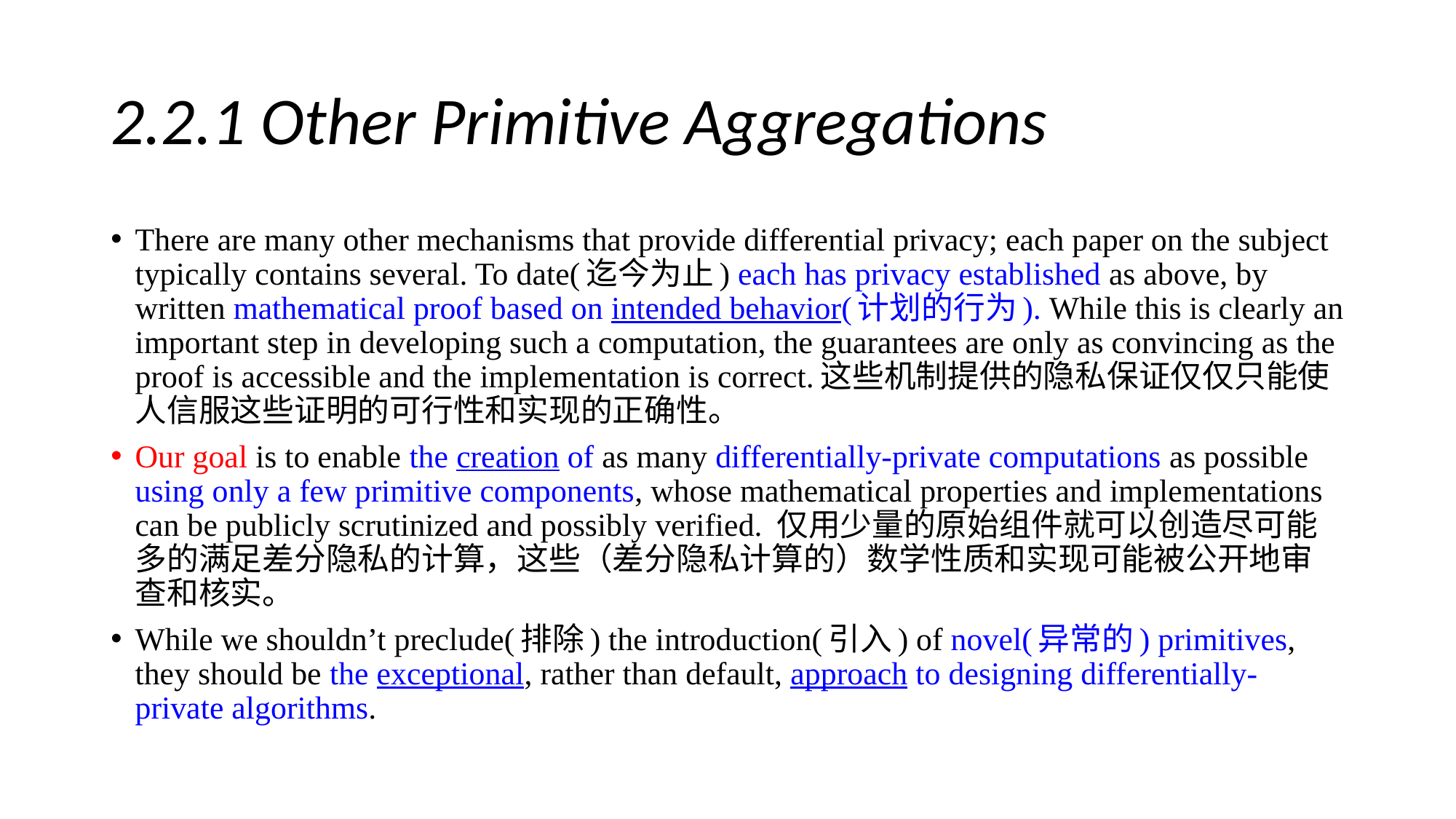

# 2.2.1 Other Primitive Aggregations
There are many other mechanisms that provide differential privacy; each paper on the subject typically contains several. To date(迄今为止) each has privacy established as above, by written mathematical proof based on intended behavior(计划的行为). While this is clearly an important step in developing such a computation, the guarantees are only as convincing as the proof is accessible and the implementation is correct.这些机制提供的隐私保证仅仅只能使人信服这些证明的可行性和实现的正确性。
Our goal is to enable the creation of as many differentially-private computations as possible using only a few primitive components, whose mathematical properties and implementations can be publicly scrutinized and possibly verified. 仅用少量的原始组件就可以创造尽可能多的满足差分隐私的计算，这些（差分隐私计算的）数学性质和实现可能被公开地审查和核实。
While we shouldn’t preclude(排除) the introduction(引入) of novel(异常的) primitives, they should be the exceptional, rather than default, approach to designing differentially-private algorithms.